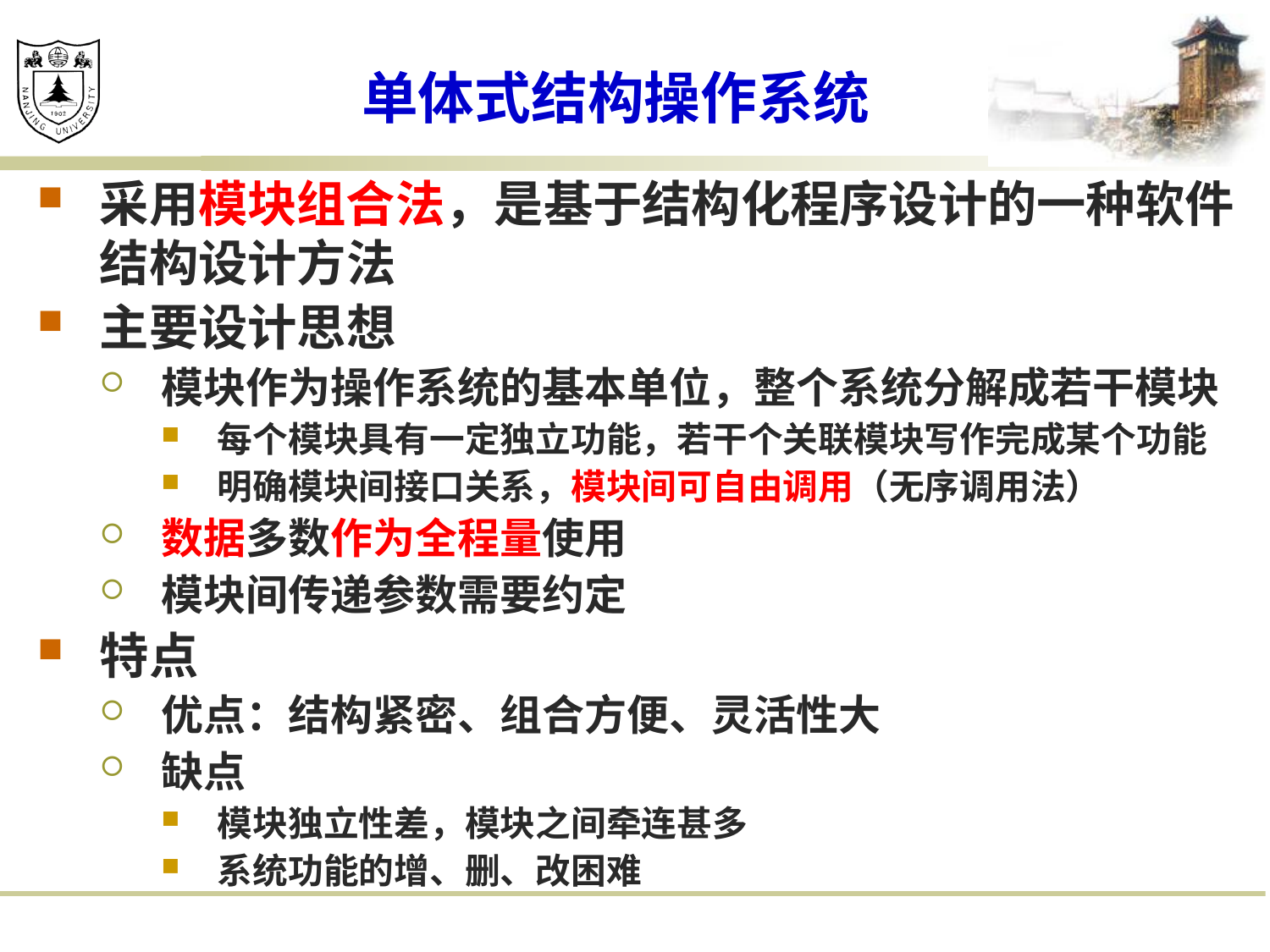

# 单体式结构操作系统
采用模块组合法，是基于结构化程序设计的一种软件结构设计方法
主要设计思想
模块作为操作系统的基本单位，整个系统分解成若干模块
每个模块具有一定独立功能，若干个关联模块写作完成某个功能
明确模块间接口关系，模块间可自由调用（无序调用法）
数据多数作为全程量使用
模块间传递参数需要约定
特点
优点：结构紧密、组合方便、灵活性大
缺点
模块独立性差，模块之间牵连甚多
系统功能的增、删、改困难
125